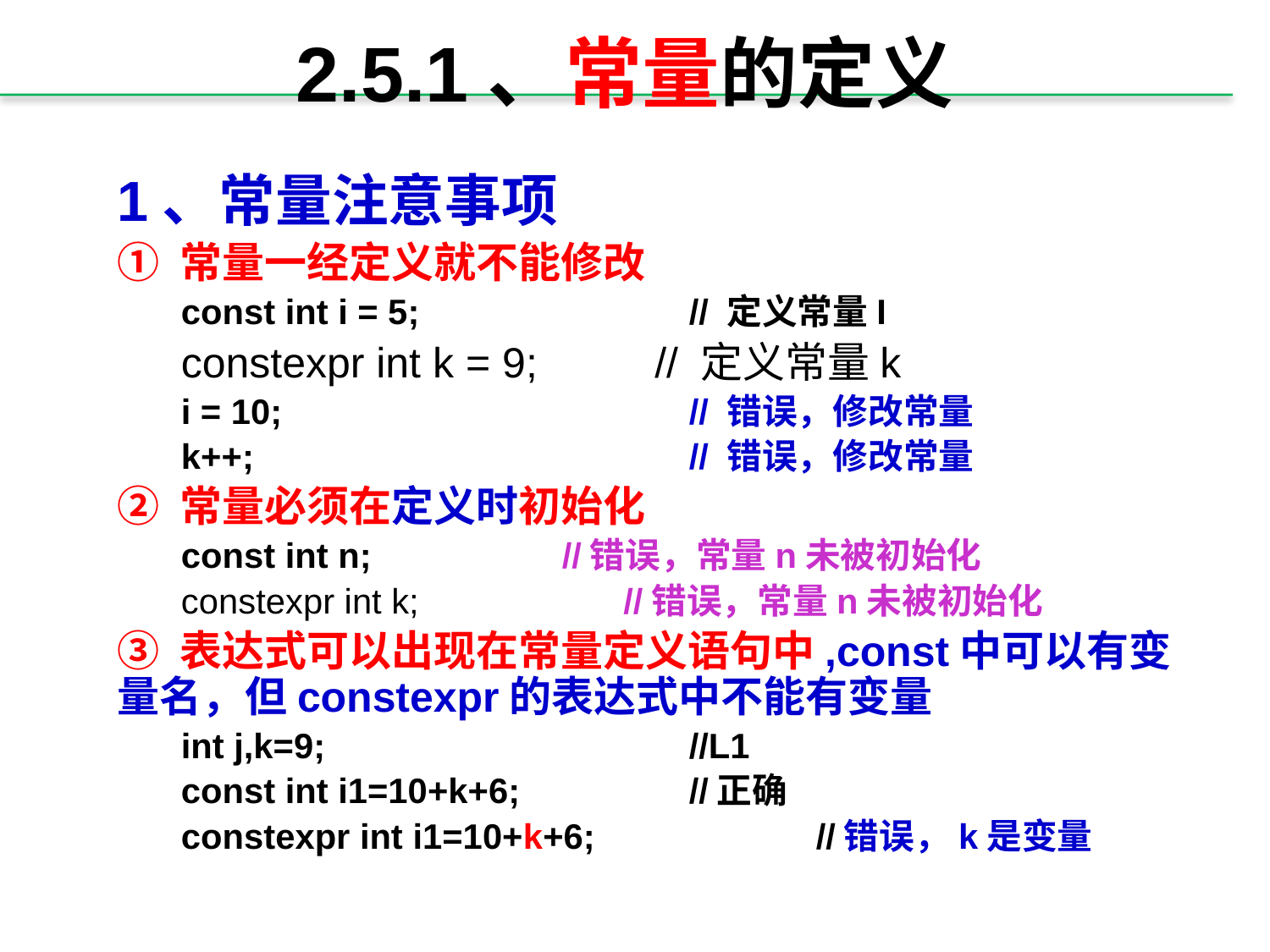

# 2.5.1、常量的定义
1、常量注意事项
① 常量一经定义就不能修改
const int i = 5;                	// 定义常量I
constexpr int k = 9; 　　// 定义常量k
i = 10;                      		// 错误，修改常量
k++;                        		// 错误，修改常量
② 常量必须在定义时初始化
const int n;                  	//错误，常量n未被初始化
constexpr int k;                     //错误，常量n未被初始化
③ 表达式可以出现在常量定义语句中,const中可以有变量名，但constexpr的表达式中不能有变量
int j,k=9;                    		//L1
const int i1=10+k+6;             	//正确
constexpr int i1=10+k+6;           　　	//错误，k是变量